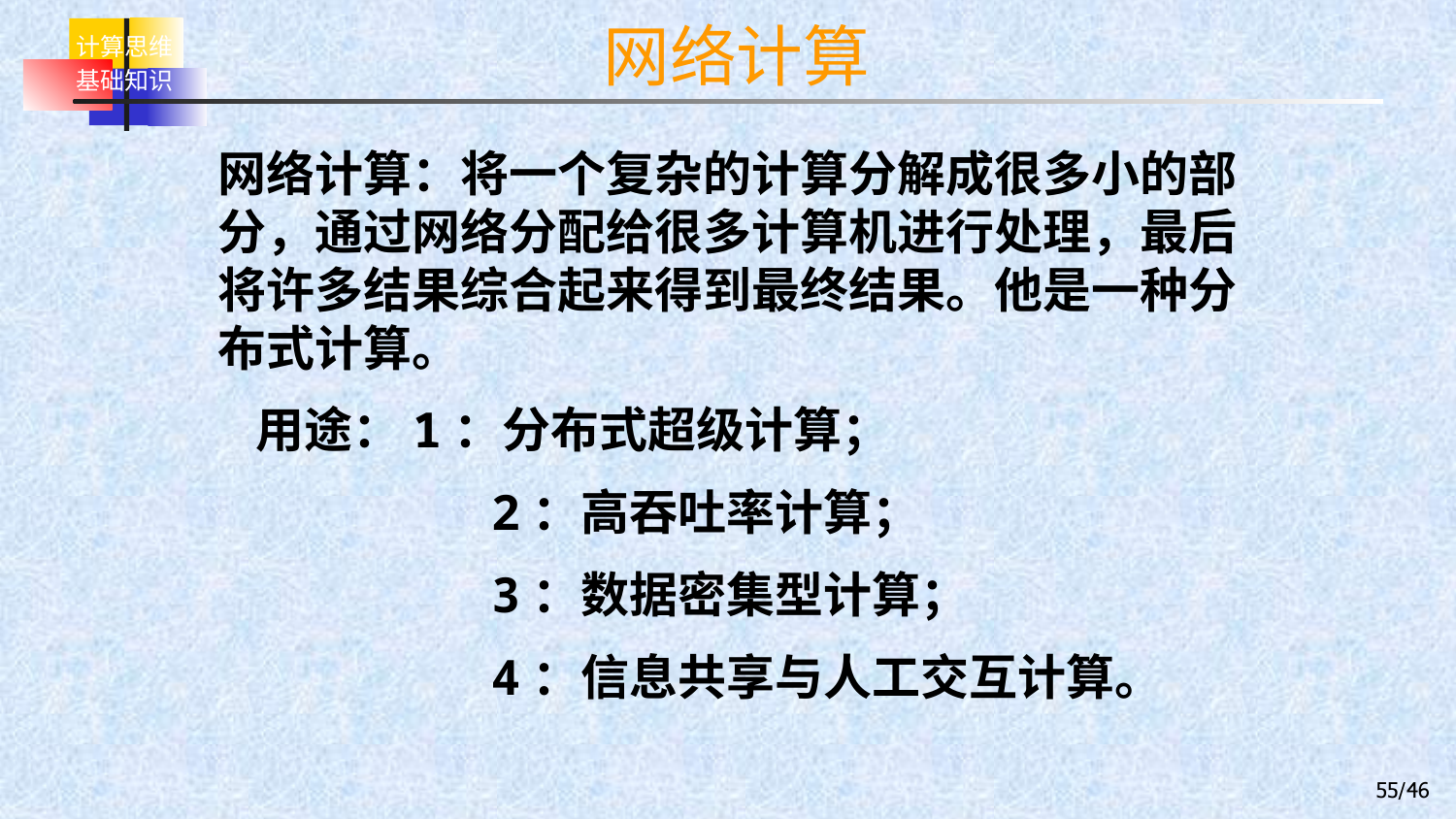

# 网络计算
网络计算：将一个复杂的计算分解成很多小的部分，通过网络分配给很多计算机进行处理，最后将许多结果综合起来得到最终结果。他是一种分布式计算。
    用途：1：分布式超级计算；
          2：高吞吐率计算；
          3：数据密集型计算；
          4：信息共享与人工交互计算。
55/46